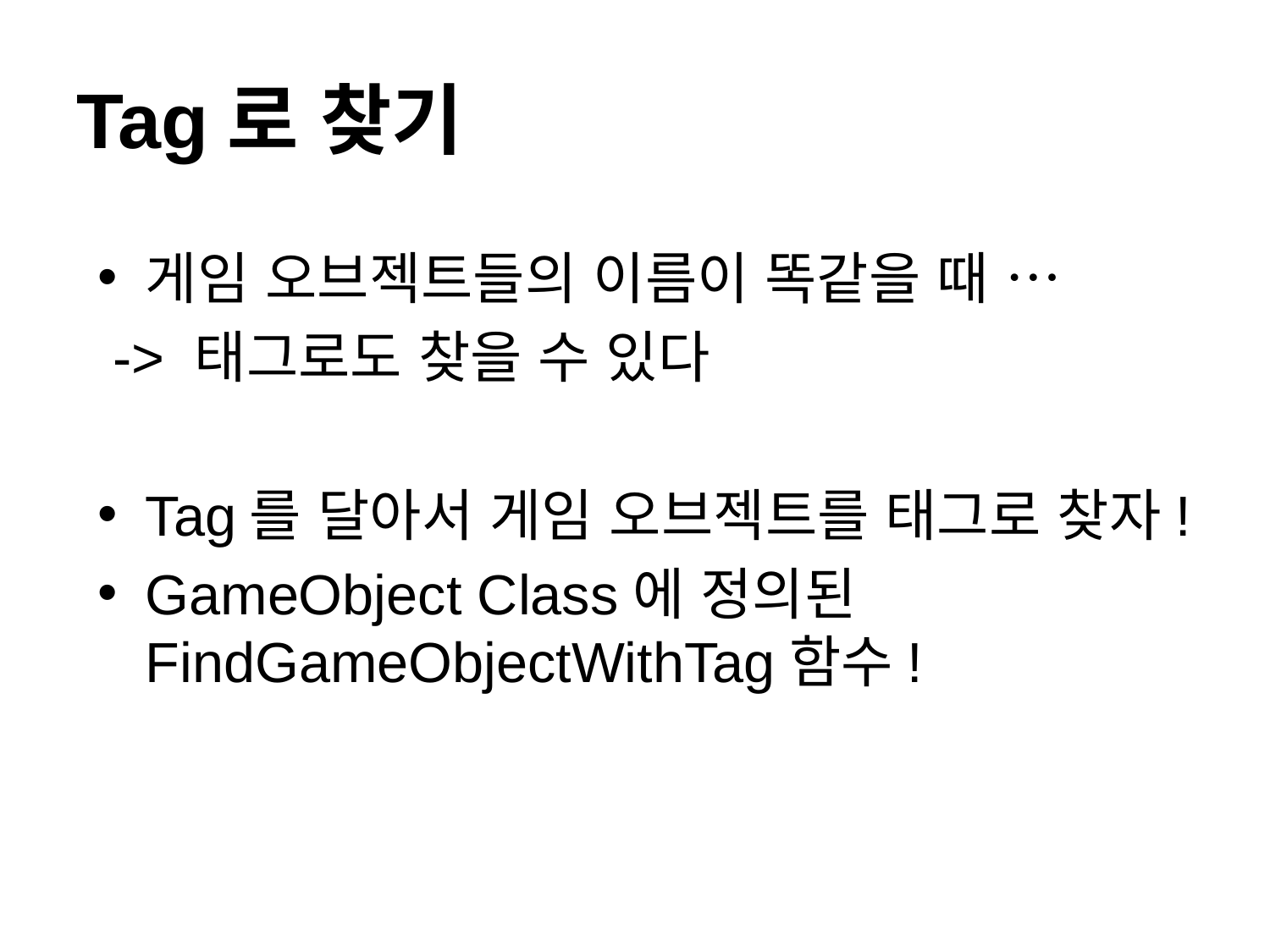

# Tag로 찾기
게임 오브젝트들의 이름이 똑같을 때 …
 -> 태그로도 찾을 수 있다

Tag를 달아서 게임 오브젝트를 태그로 찾자!
GameObject Class에 정의된
FindGameObjectWithTag함수!